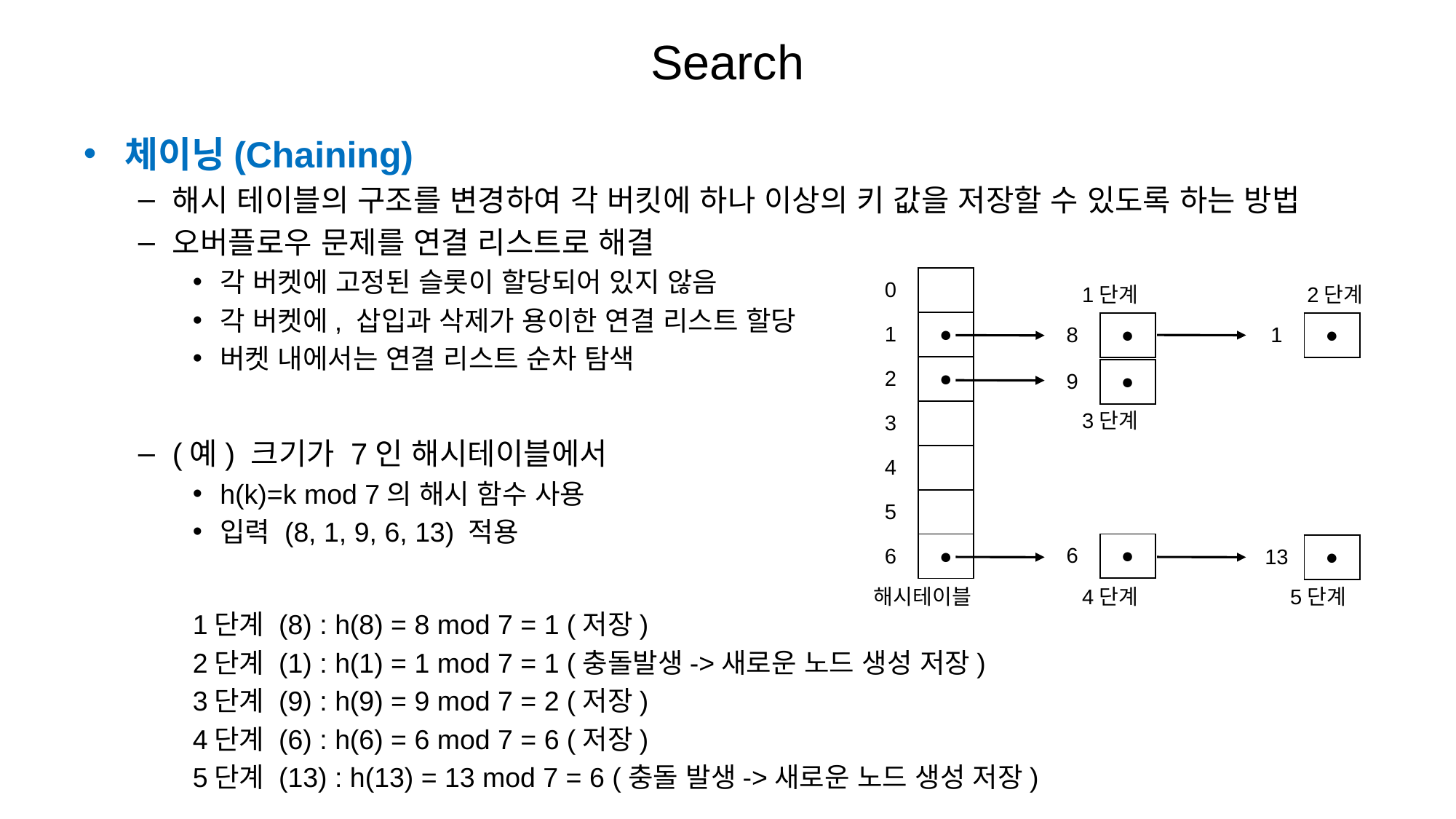

# Search
체이닝(Chaining)
해시 테이블의 구조를 변경하여 각 버킷에 하나 이상의 키 값을 저장할 수 있도록 하는 방법
오버플로우 문제를 연결 리스트로 해결
각 버켓에 고정된 슬롯이 할당되어 있지 않음
각 버켓에, 삽입과 삭제가 용이한 연결 리스트 할당
버켓 내에서는 연결 리스트 순차 탐색

(예) 크기가 7인 해시테이블에서
h(k)=k mod 7의 해시 함수 사용
입력 (8, 1, 9, 6, 13) 적용

1단계 (8) : h(8) = 8 mod 7 = 1 (저장)
2단계 (1) : h(1) = 1 mod 7 = 1 (충돌발생->새로운 노드 생성 저장)
3단계 (9) : h(9) = 9 mod 7 = 2 (저장)
4단계 (6) : h(6) = 6 mod 7 = 6 (저장)
5단계 (13) : h(13) = 13 mod 7 = 6 (충돌 발생->새로운 노드 생성 저장)

| 0 |  |
| --- | --- |
| 1 | ● |
| 2 | ● |
| 3 |  |
| 4 |  |
| 5 |  |
| 6 | ● |
1단계
2단계
| 8 | ● |
| --- | --- |
| 1 | ● |
| --- | --- |
| 9 | ● |
| --- | --- |
3단계
| 6 | ● |
| --- | --- |
| 13 | ● |
| --- | --- |
해시테이블
4단계
5단계